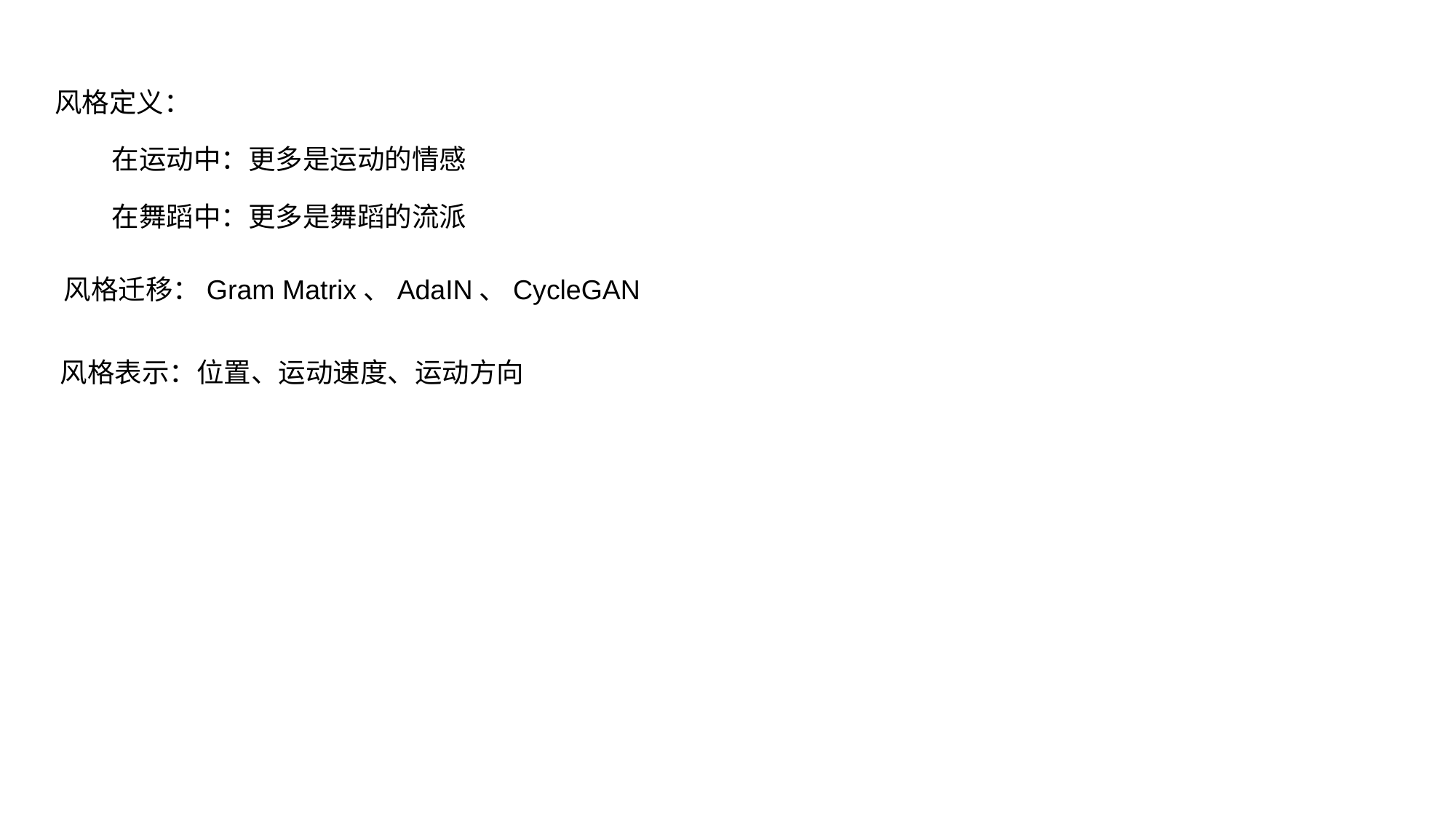

风格定义：
在运动中：更多是运动的情感
在舞蹈中：更多是舞蹈的流派
风格迁移：Gram Matrix、AdaIN、CycleGAN
风格表示：位置、运动速度、运动方向